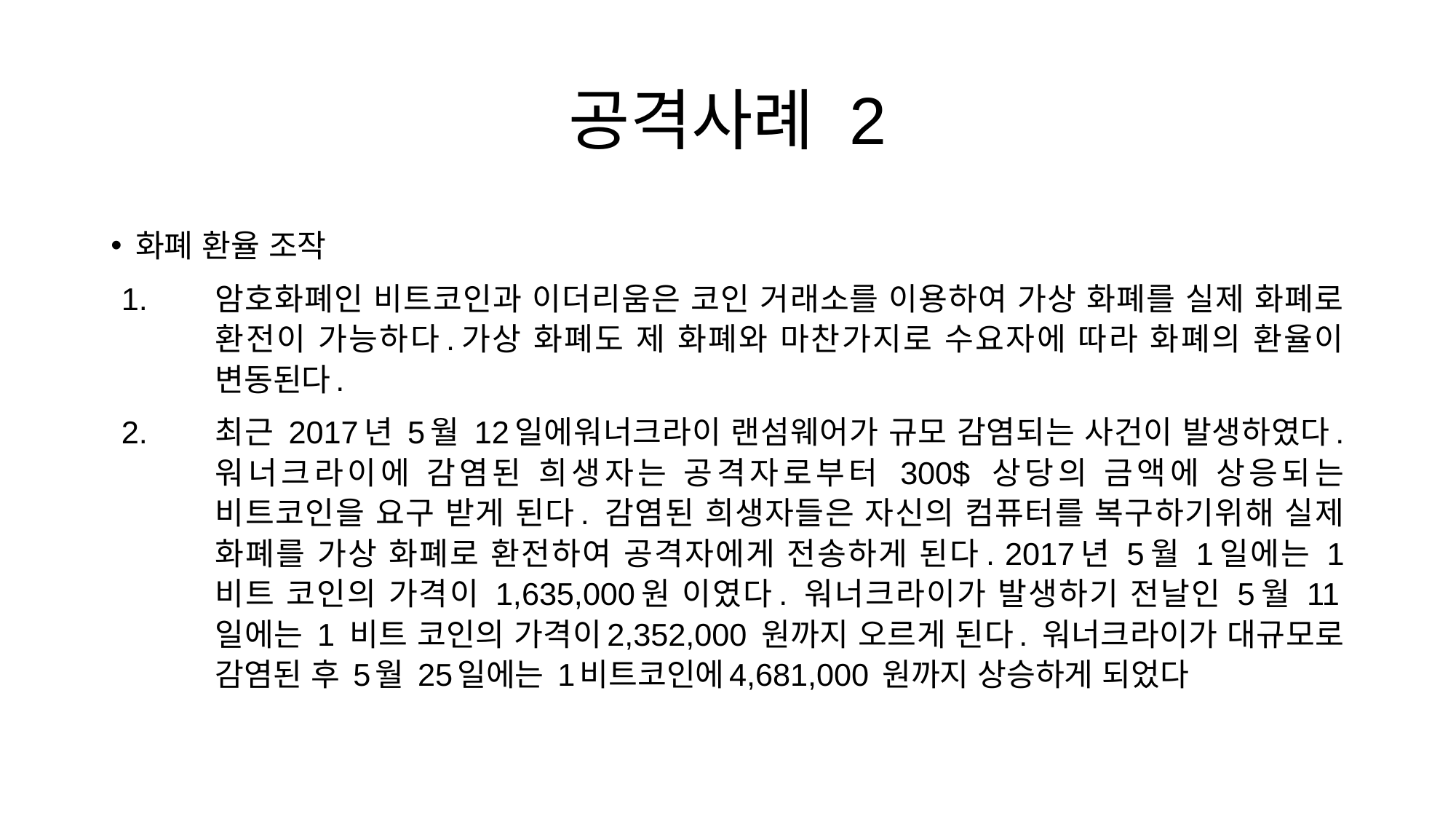

# 공격사례 2
화폐 환율 조작
암호화폐인 비트코인과 이더리움은 코인 거래소를 이용하여 가상 화폐를 실제 화폐로 환전이 가능하다.가상 화폐도 제 화폐와 마찬가지로 수요자에 따라 화폐의 환율이 변동된다.
최근 2017년 5월 12일에워너크라이 랜섬웨어가 규모 감염되는 사건이 발생하였다. 워너크라이에 감염된 희생자는 공격자로부터 300$ 상당의 금액에 상응되는 비트코인을 요구 받게 된다. 감염된 희생자들은 자신의 컴퓨터를 복구하기위해 실제 화폐를 가상 화폐로 환전하여 공격자에게 전송하게 된다. 2017년 5월 1일에는 1 비트 코인의 가격이 1,635,000원 이였다. 워너크라이가 발생하기 전날인 5월 11일에는 1 비트 코인의 가격이2,352,000 원까지 오르게 된다. 워너크라이가 대규모로 감염된 후 5월 25일에는 1비트코인에4,681,000 원까지 상승하게 되었다